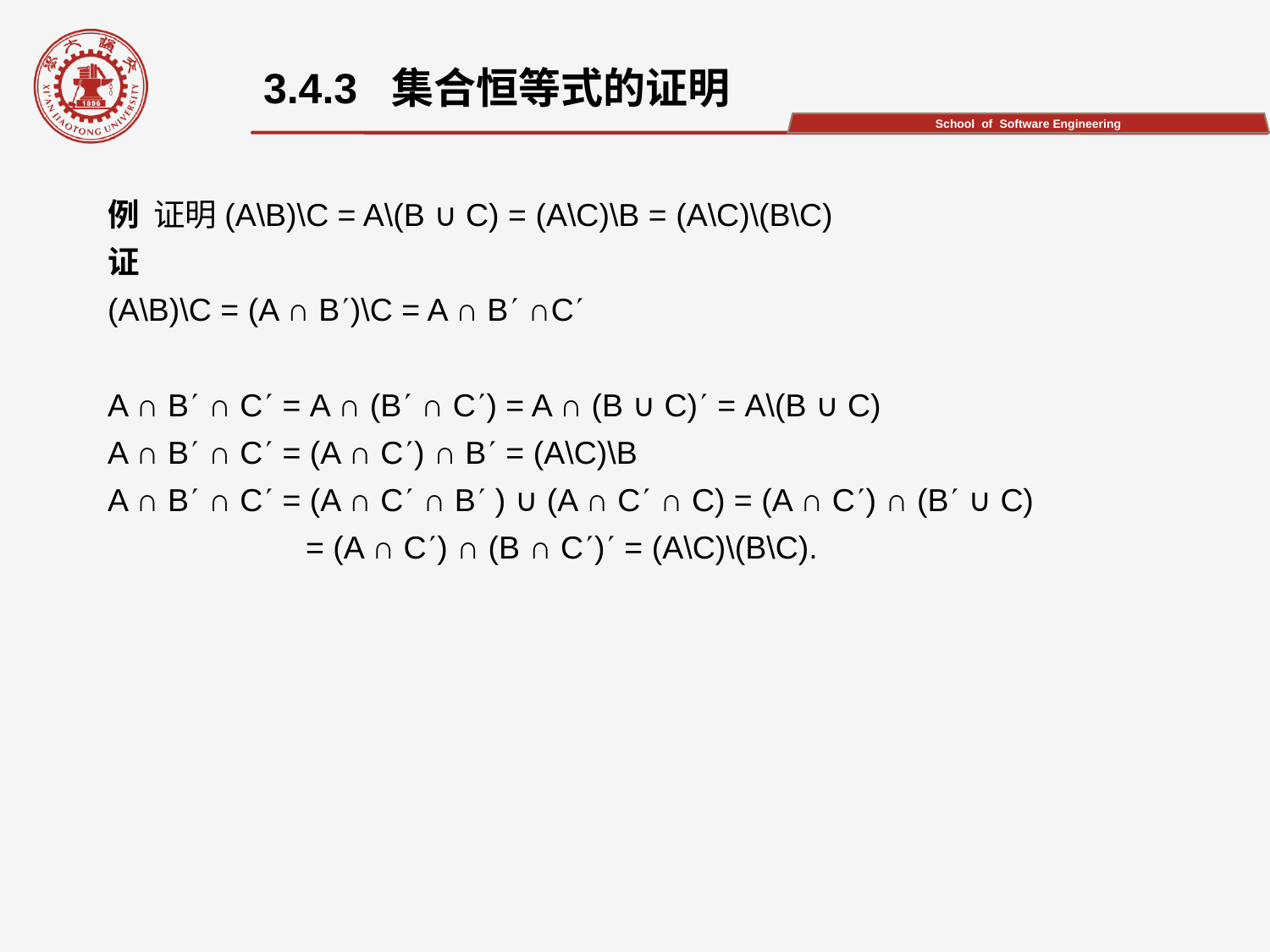

3.4.3  集合恒等式的证明
例  证明(A\B)\C = A\(B ∪ C) = (A\C)\B = (A\C)\(B\C)
证
(A\B)\C = (A ∩ B′)\C = A ∩ B′ ∩C′

A ∩ B′ ∩ C′ = A ∩ (B′ ∩ C′) = A ∩ (B ∪ C)′ = A\(B ∪ C)
A ∩ B′ ∩ C′ = (A ∩ C′) ∩ B′ = (A\C)\B
A ∩ B′ ∩ C′ = (A ∩ C′ ∩ B′ ) ∪ (A ∩ C′ ∩ C) = (A ∩ C′) ∩ (B′ ∪ C)
	        = (A ∩ C′) ∩ (B ∩ C′)′ = (A\C)\(B\C).